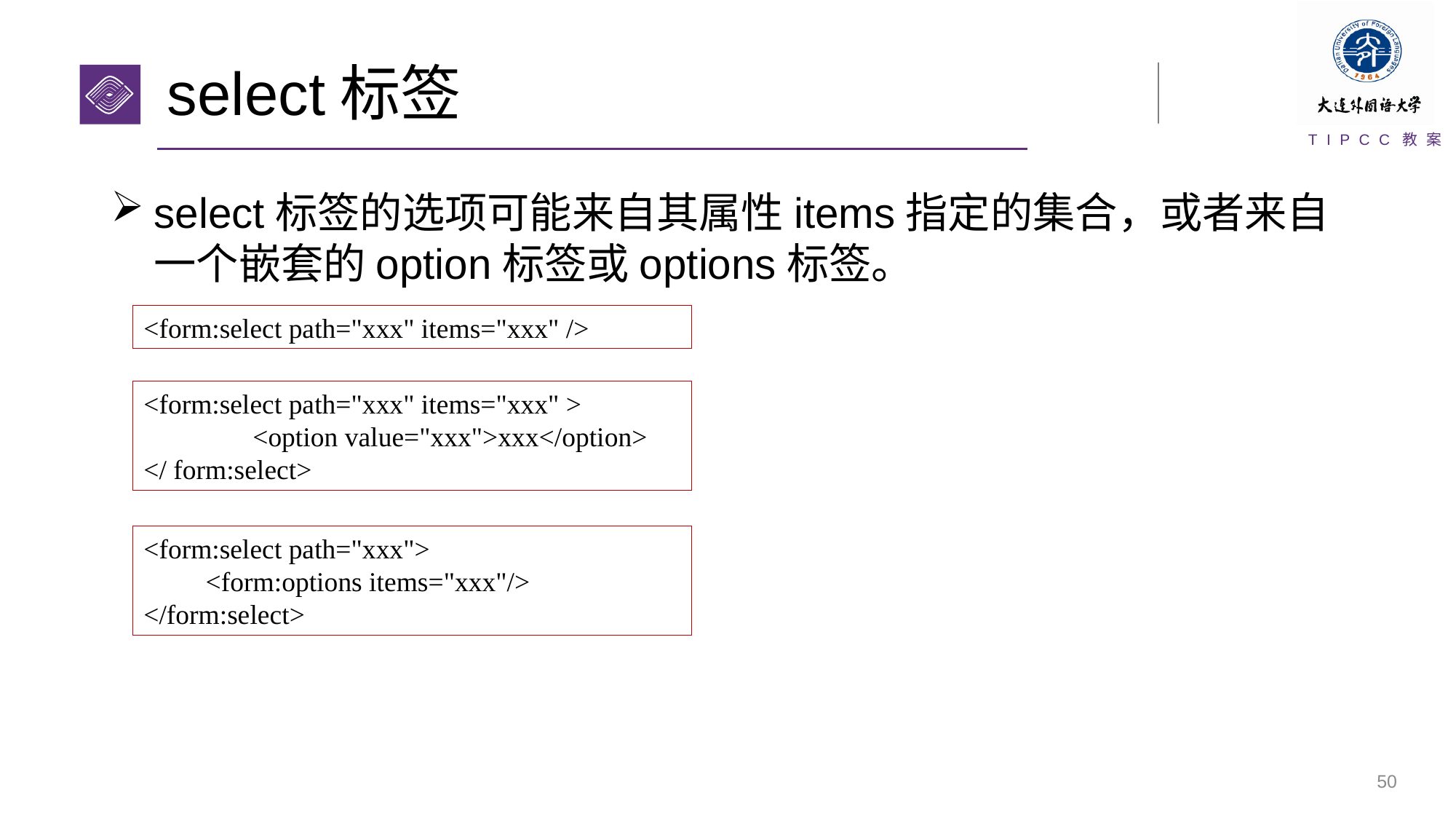

# select标签
select标签的选项可能来自其属性items指定的集合，或者来自一个嵌套的option标签或options标签。
<form:select path="xxx" items="xxx" />
<form:select path="xxx" items="xxx" >
	<option value="xxx">xxx</option>
</ form:select>
<form:select path="xxx">
         <form:options items="xxx"/>
</form:select>
50